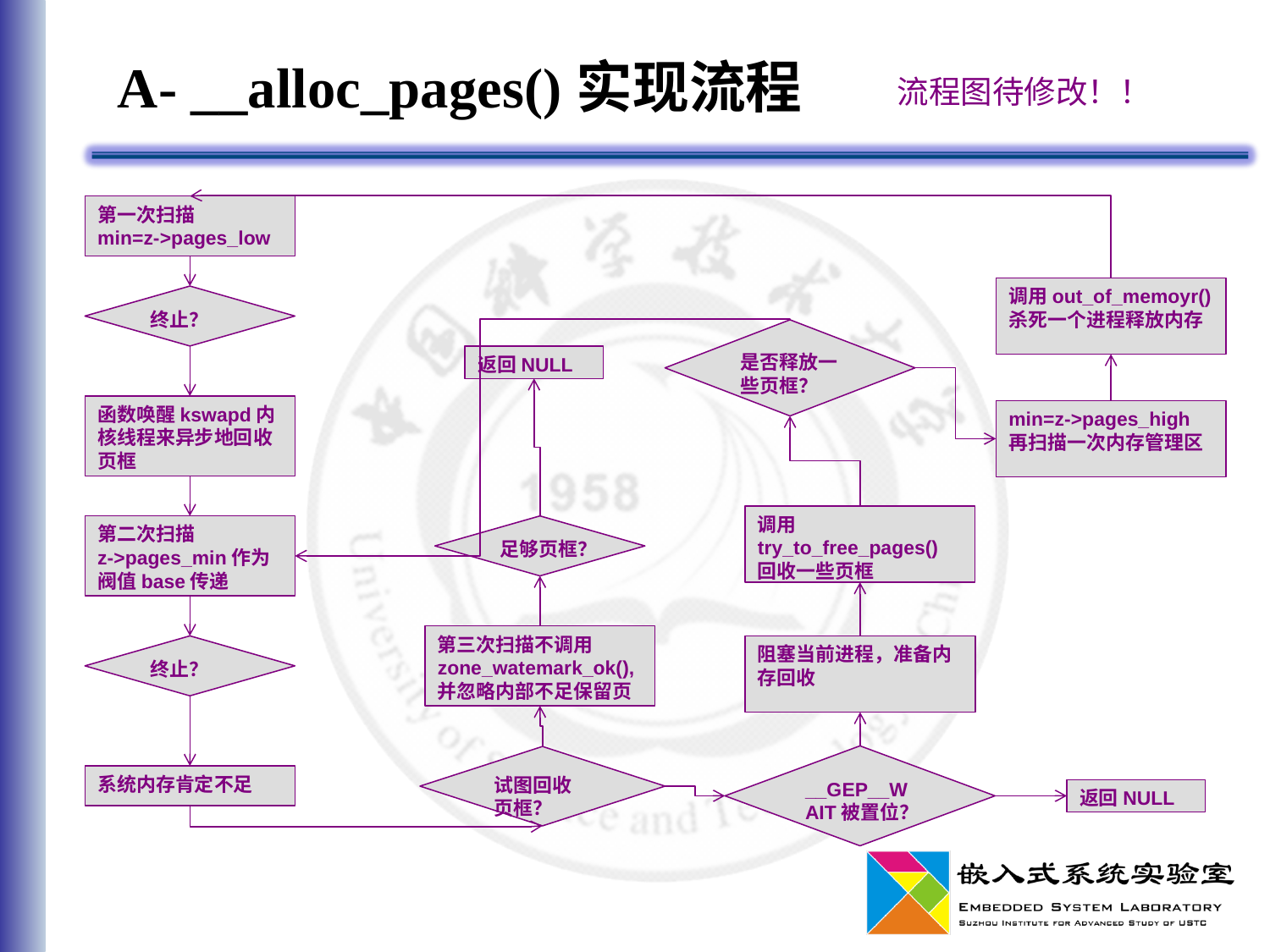

# A- __alloc_pages()实现流程
流程图待修改！！
第一次扫描
min=z->pages_low
调用out_of_memoyr()杀死一个进程释放内存
终止？
是否释放一些页框？
返回NULL
函数唤醒kswapd内核线程来异步地回收页框
min=z->pages_high
再扫描一次内存管理区
调用try_to_free_pages()回收一些页框
第二次扫描
z->pages_min作为阀值base传递
足够页框？
第三次扫描不调用zone_watemark_ok(),并忽略内部不足保留页
终止？
阻塞当前进程，准备内存回收
__GEP__WAIT被置位？
试图回收页框？
系统内存肯定不足
返回NULL